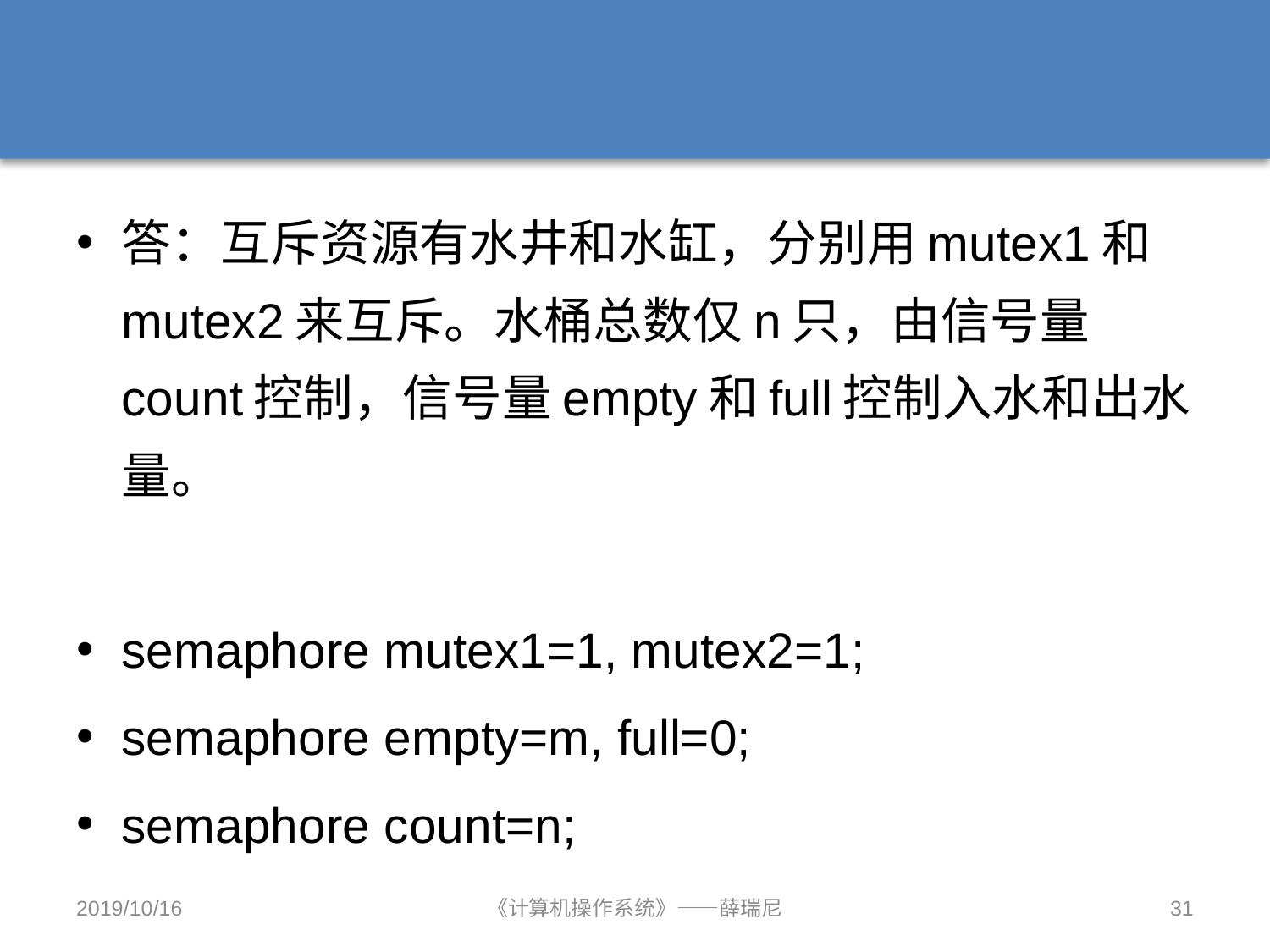

#
答：互斥资源有水井和水缸，分别用mutex1和mutex2来互斥。水桶总数仅n只，由信号量count控制，信号量empty和full控制入水和出水量。

semaphore mutex1=1, mutex2=1;
semaphore empty=m, full=0;
semaphore count=n;
2019/10/16
《计算机操作系统》——薛瑞尼
31